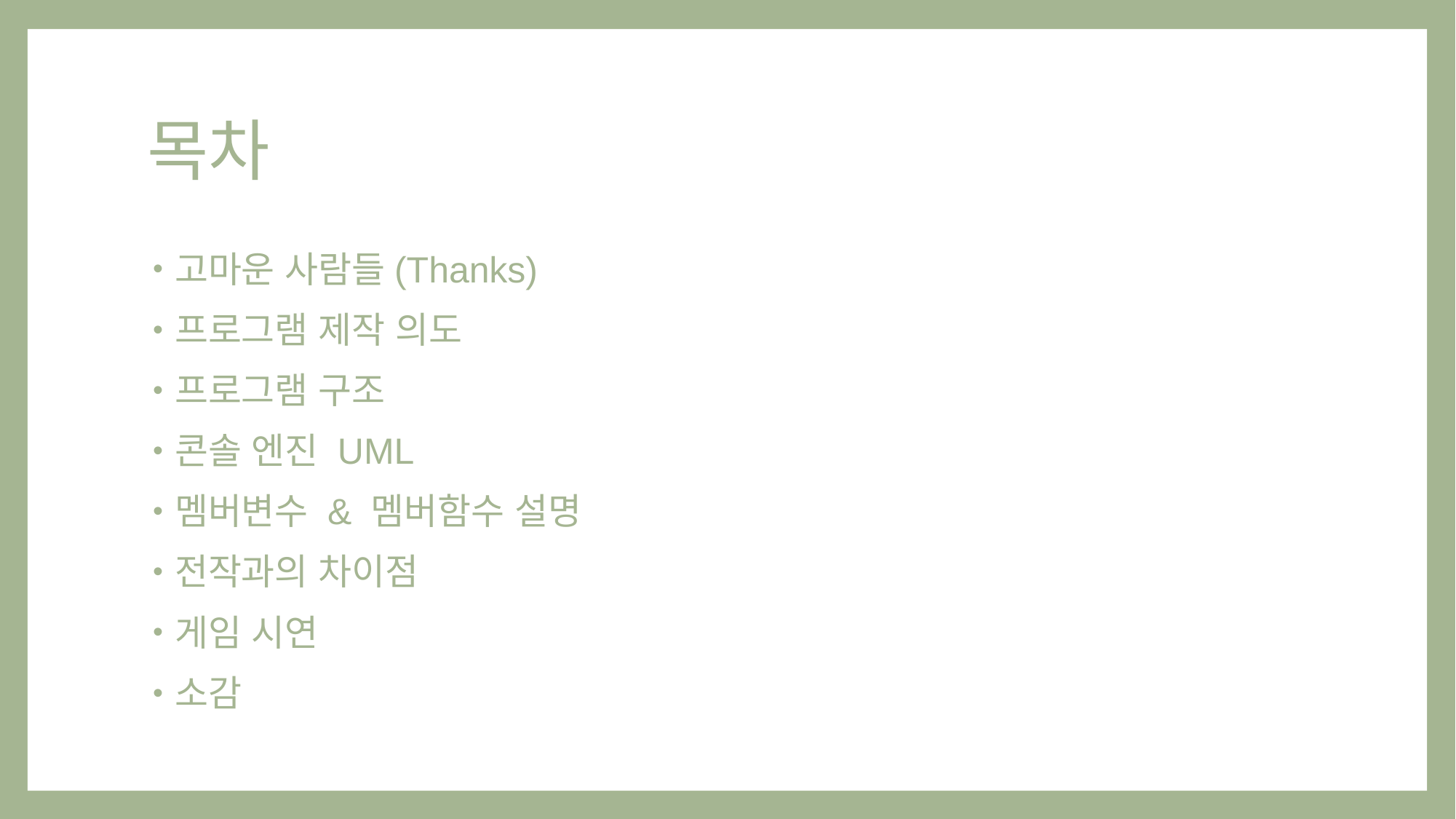

# 목차
고마운 사람들(Thanks)
프로그램 제작 의도
프로그램 구조
콘솔 엔진 UML
멤버변수 & 멤버함수 설명
전작과의 차이점
게임 시연
소감